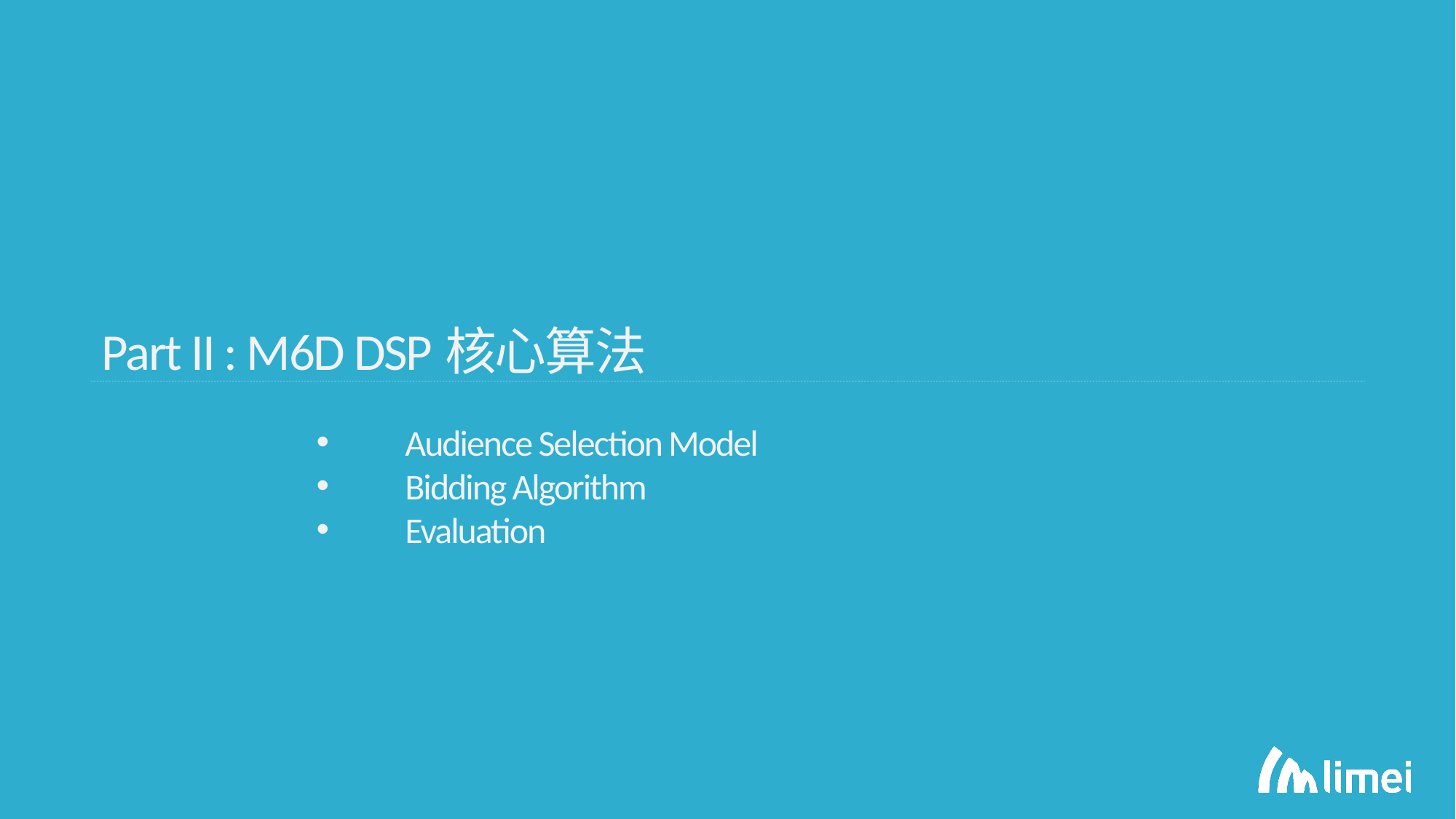

Part II : M6D DSP核心算法
Audience Selection Model
Bidding Algorithm
Evaluation